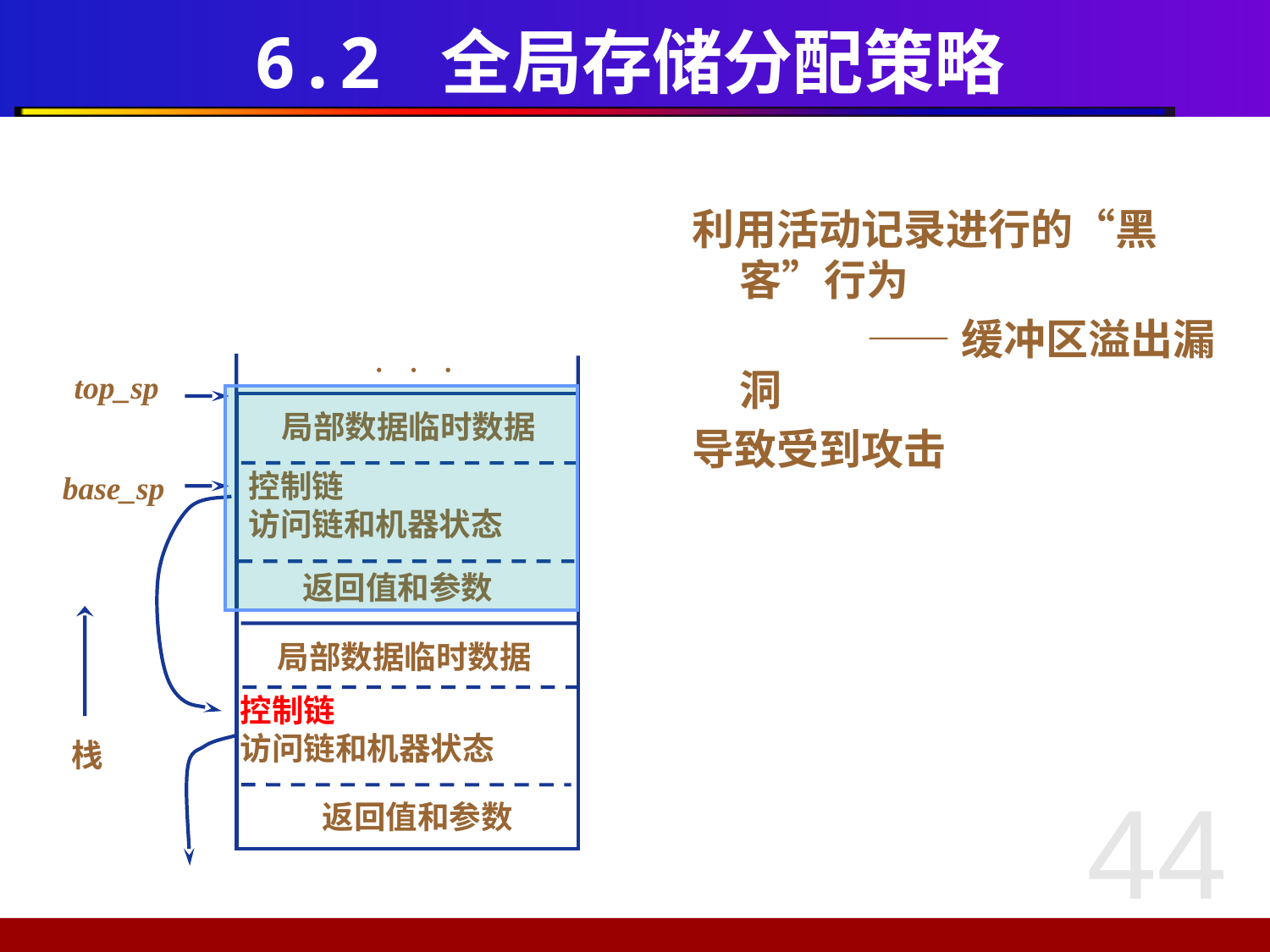

# 6.2 全局存储分配策略
利用活动记录进行的“黑客”行为
		——缓冲区溢出漏洞
导致受到攻击

⋅  ⋅  ⋅

top_sp

局部数据临时数据
控制链
访问链和机器状态
base_sp

返回值和参数

局部数据临时数据
控制链
访问链和机器状态

栈

返回值和参数

44